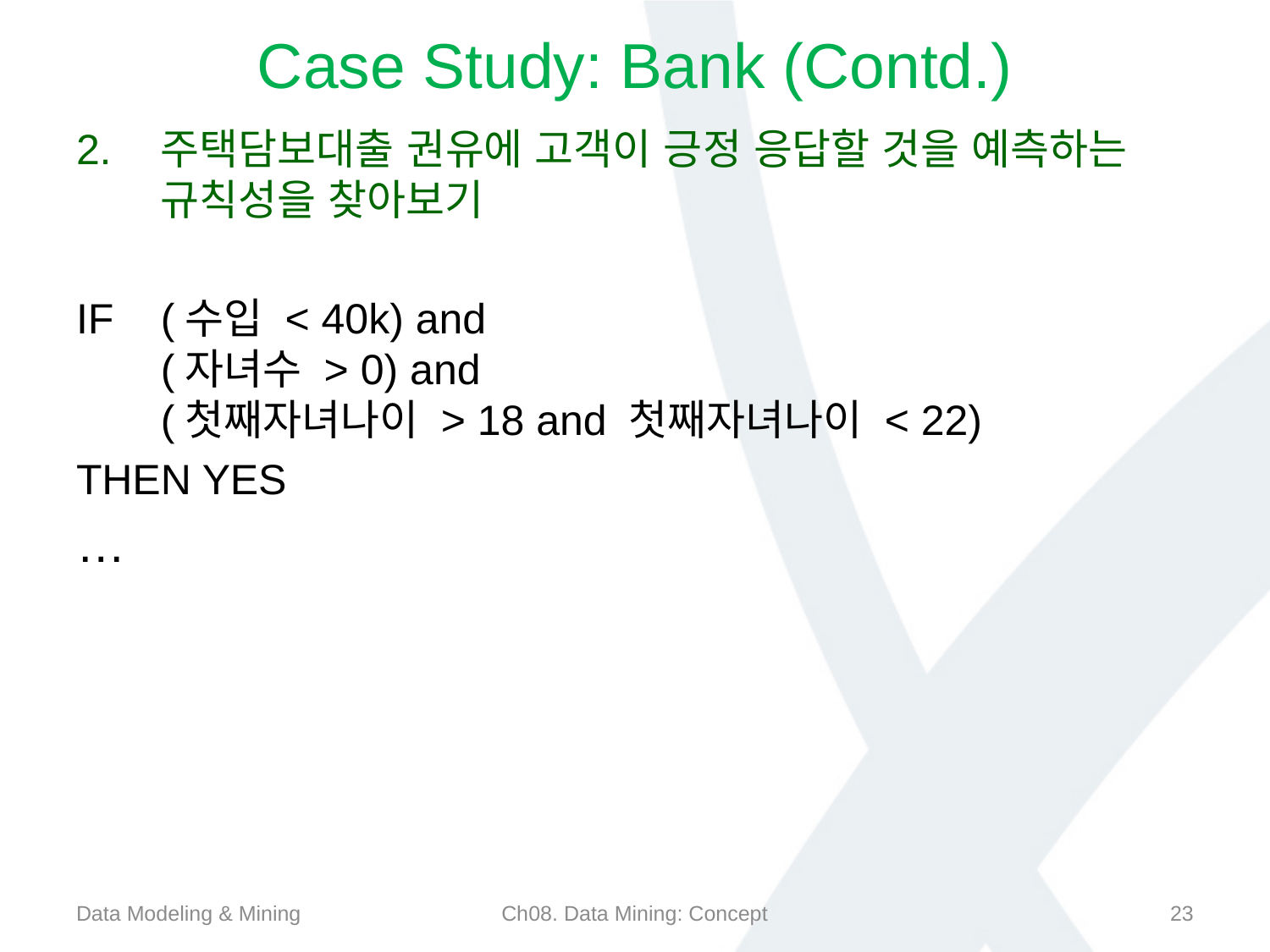

# Case Study: Bank (Contd.)
주택담보대출 권유에 고객이 긍정 응답할 것을 예측하는 규칙성을 찾아보기

IF	(수입 < 40k) and
(자녀수 > 0) and
(첫째자녀나이 > 18 and 첫째자녀나이 < 22)
THEN YES
…
Data Modeling & Mining
Ch08. Data Mining: Concept
23